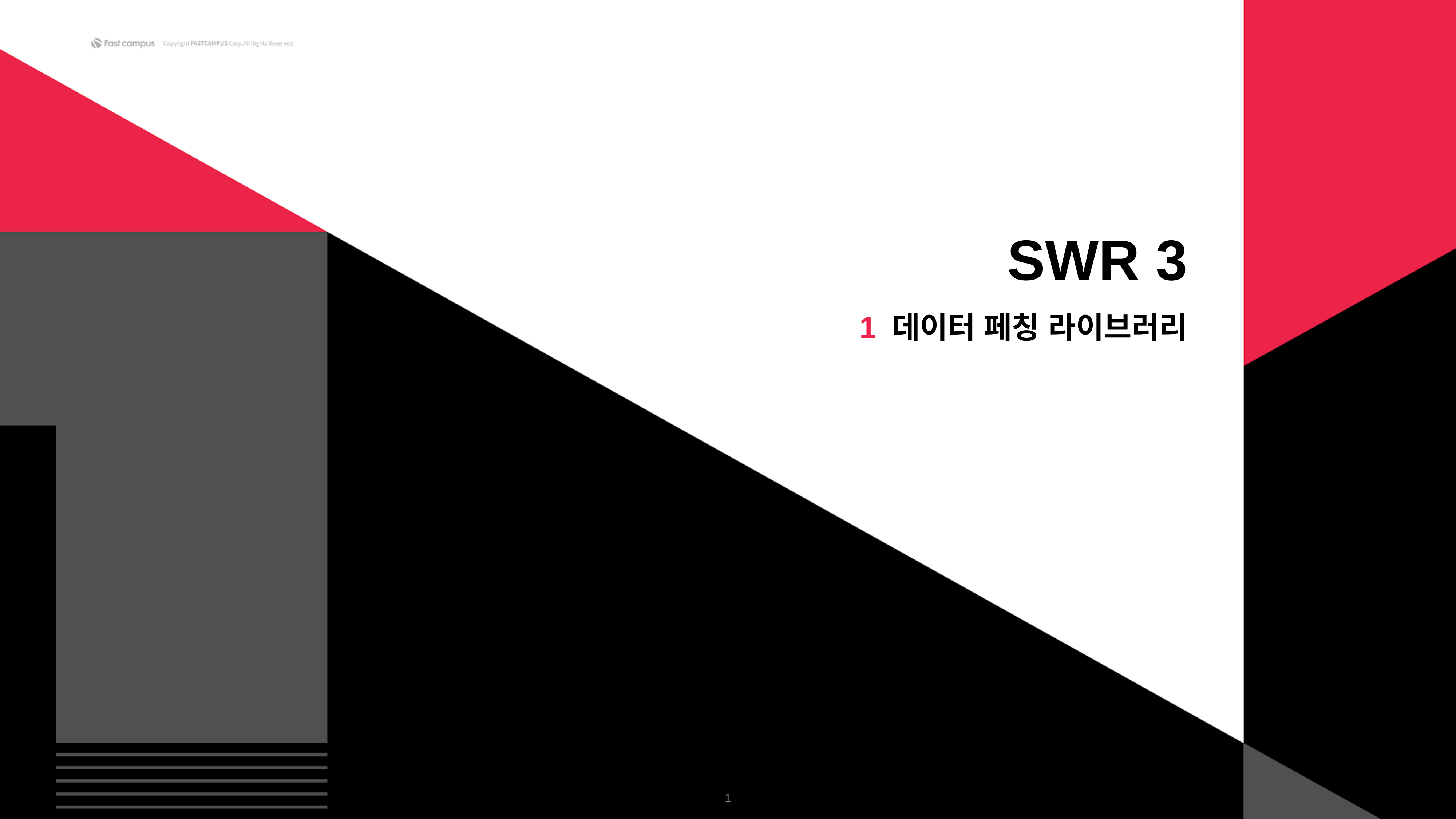

SWR 3

1 데이터 페칭 라이브러리
1